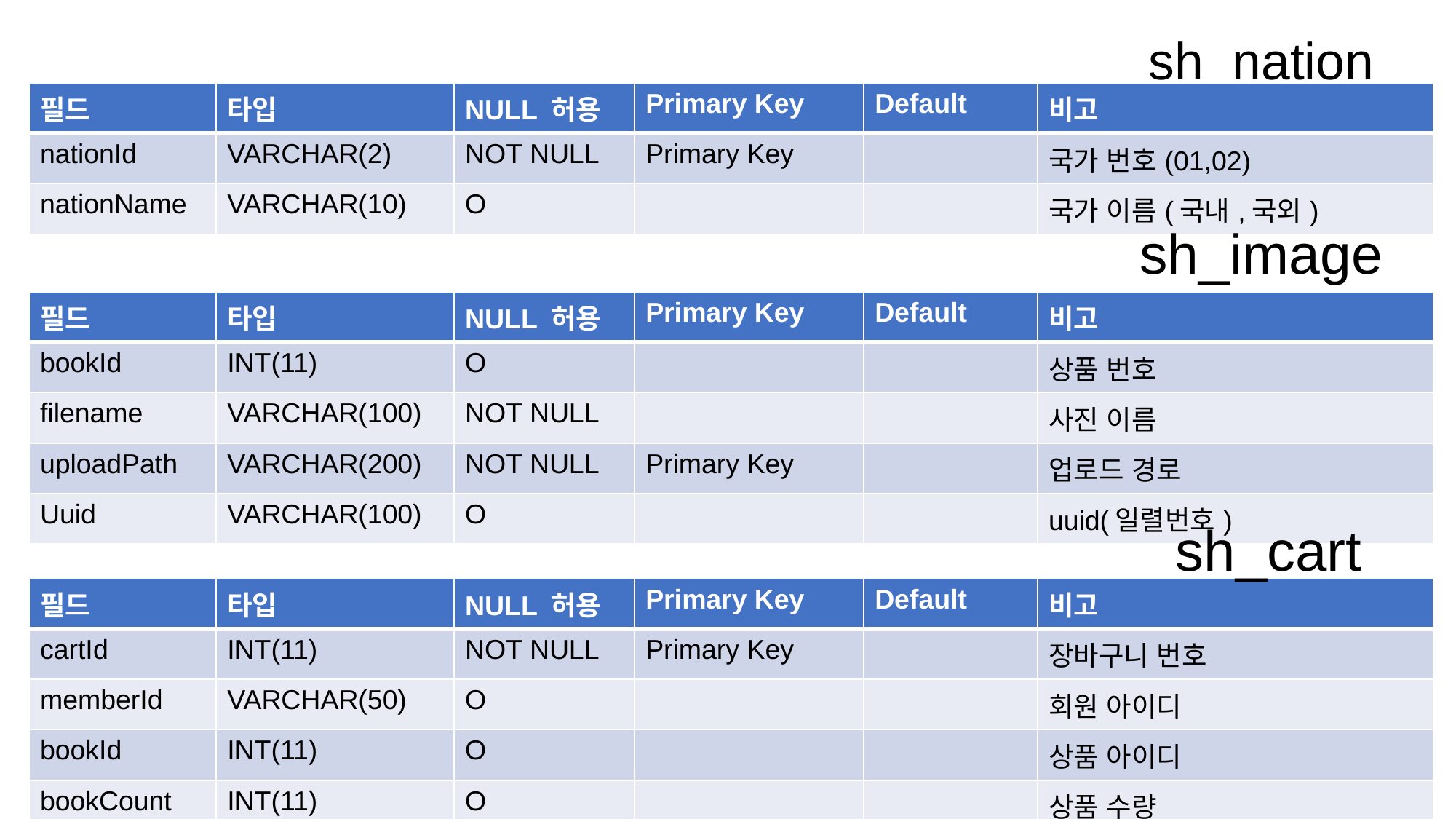

sh_nation
| 필드 | 타입 | NULL 허용 | Primary Key | Default | 비고 |
| --- | --- | --- | --- | --- | --- |
| nationId | VARCHAR(2) | NOT NULL | Primary Key |  | 국가 번호(01,02) |
| nationName | VARCHAR(10) | O |  |  | 국가 이름(국내,국외) |
sh_image
| 필드 | 타입 | NULL 허용 | Primary Key | Default | 비고 |
| --- | --- | --- | --- | --- | --- |
| bookId | INT(11) | O |  |  | 상품 번호 |
| filename | VARCHAR(100) | NOT NULL |  |  | 사진 이름 |
| uploadPath | VARCHAR(200) | NOT NULL | Primary Key |  | 업로드 경로 |
| Uuid | VARCHAR(100) | O |  |  | uuid(일렬번호) |
sh_cart
| 필드 | 타입 | NULL 허용 | Primary Key | Default | 비고 |
| --- | --- | --- | --- | --- | --- |
| cartId | INT(11) | NOT NULL | Primary Key |  | 장바구니 번호 |
| memberId | VARCHAR(50) | O |  |  | 회원 아이디 |
| bookId | INT(11) | O |  |  | 상품 아이디 |
| bookCount | INT(11) | O |  |  | 상품 수량 |